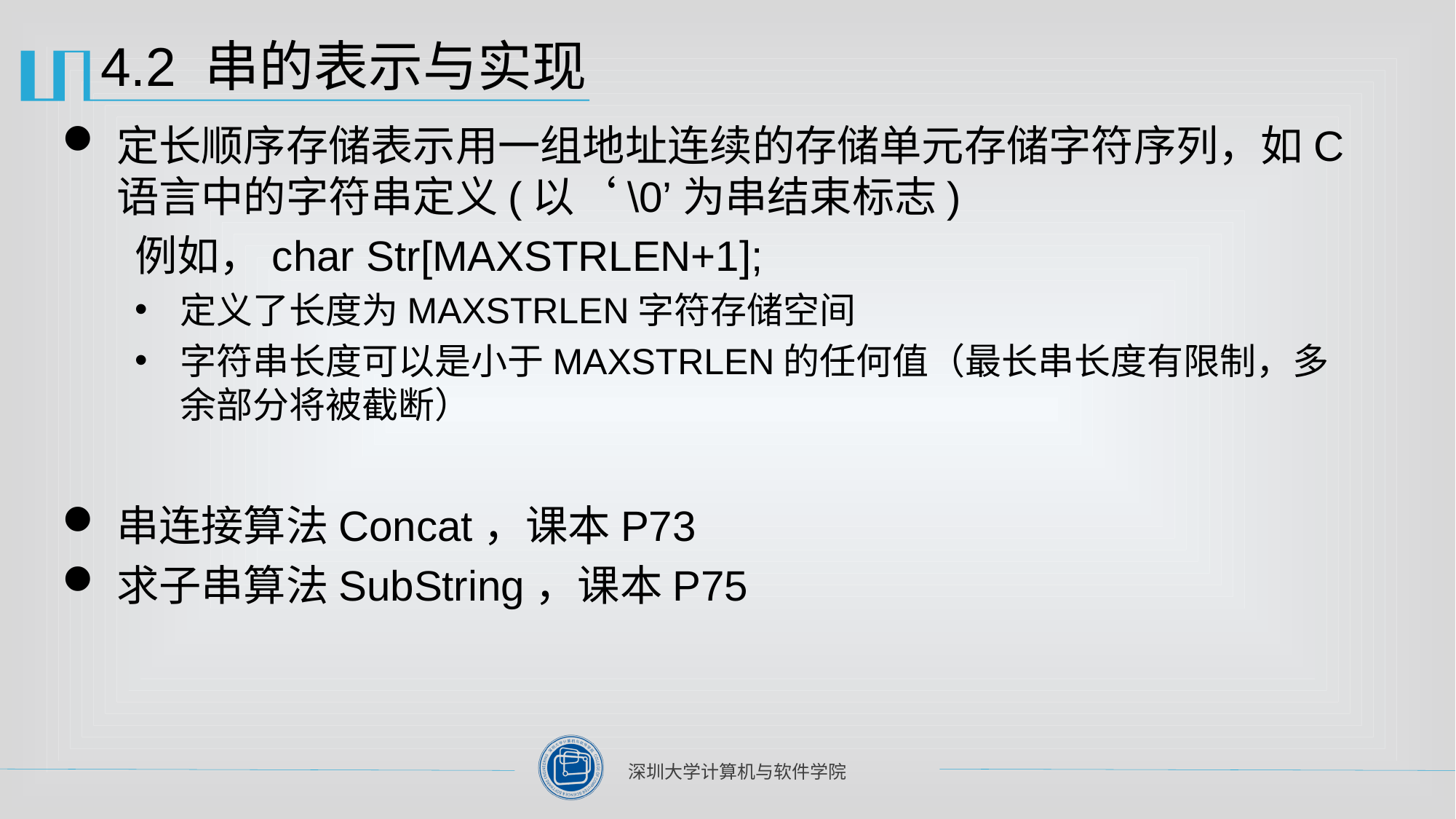

# 4.2 串的表示与实现
定长顺序存储表示用一组地址连续的存储单元存储字符序列，如C语言中的字符串定义(以‘\0’为串结束标志)
例如，char Str[MAXSTRLEN+1];
定义了长度为MAXSTRLEN字符存储空间
字符串长度可以是小于MAXSTRLEN的任何值（最长串长度有限制，多余部分将被截断）

串连接算法Concat，课本P73
求子串算法SubString，课本P75
9